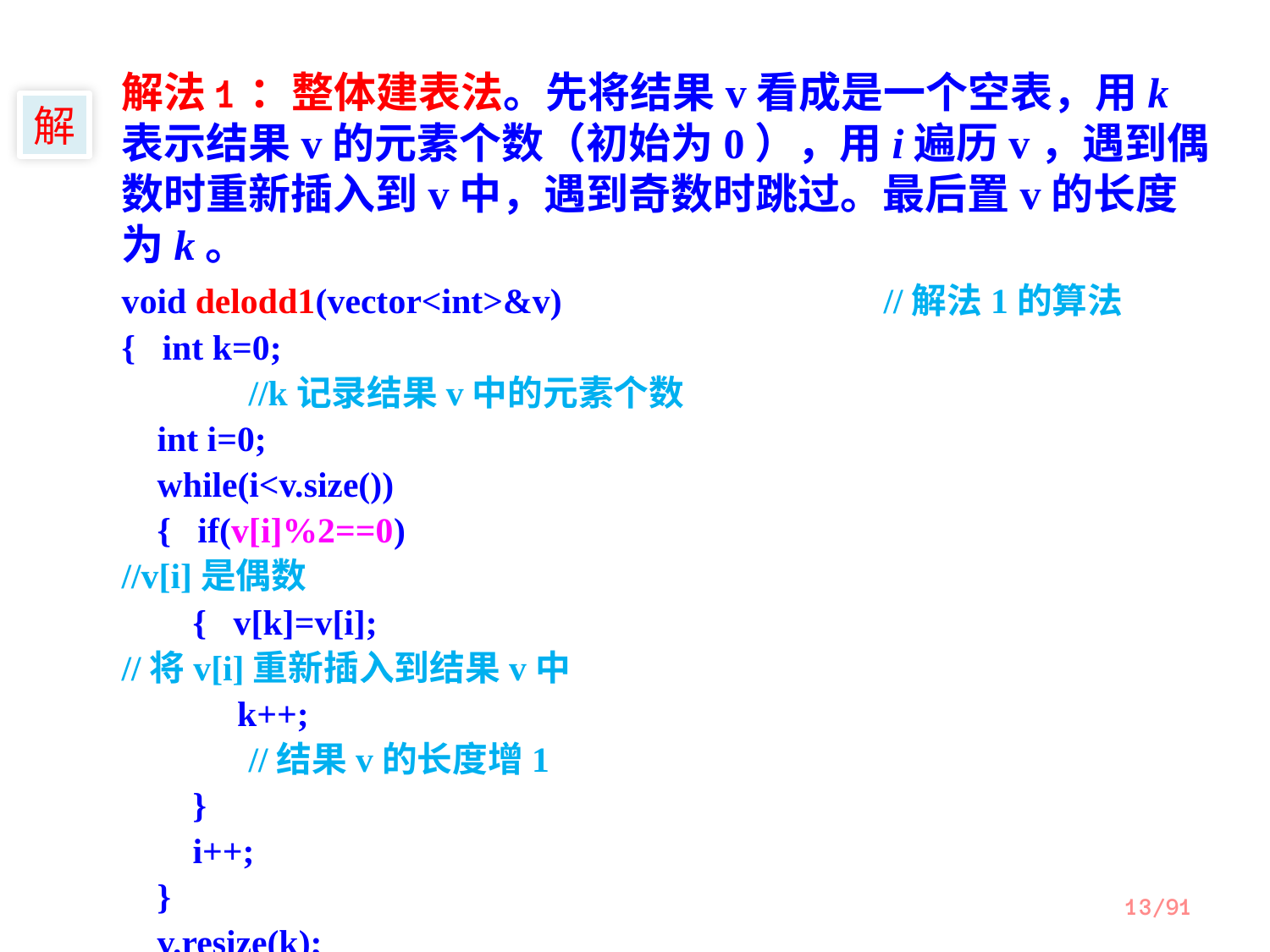

解法1：整体建表法。先将结果v看成是一个空表，用k表示结果v的元素个数（初始为0），用i遍历v，遇到偶数时重新插入到v中，遇到奇数时跳过。最后置v的长度为k。
解
void delodd1(vector<int>&v) 			//解法1的算法
{   int k=0;								//k记录结果v中的元素个数
    int i=0;
    while(i<v.size())
    {   if(v[i]%2==0) 						//v[i]是偶数
        {   v[k]=v[i]; 						//将v[i]重新插入到结果v中
             k++; 								//结果v的长度增1
        }
        i++;
    }
    v.resize(k); 							//设置v的长度为k
}
13/91